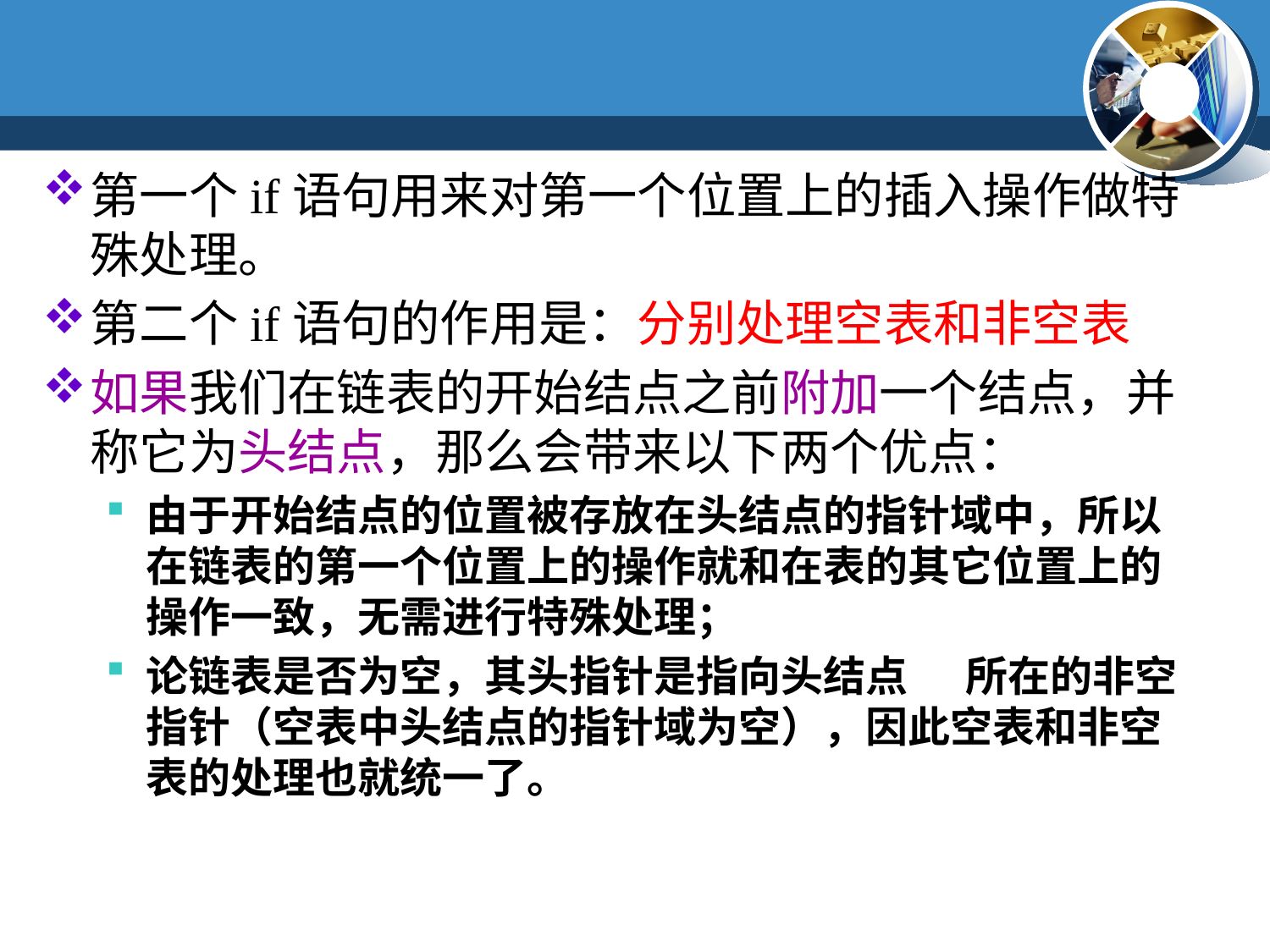

#
第一个if语句用来对第一个位置上的插入操作做特殊处理。
第二个if语句的作用是：分别处理空表和非空表
如果我们在链表的开始结点之前附加一个结点，并称它为头结点，那么会带来以下两个优点：
由于开始结点的位置被存放在头结点的指针域中，所以在链表的第一个位置上的操作就和在表的其它位置上的操作一致，无需进行特殊处理；
论链表是否为空，其头指针是指向头结点      所在的非空指针（空表中头结点的指针域为空），因此空表和非空表的处理也就统一了。